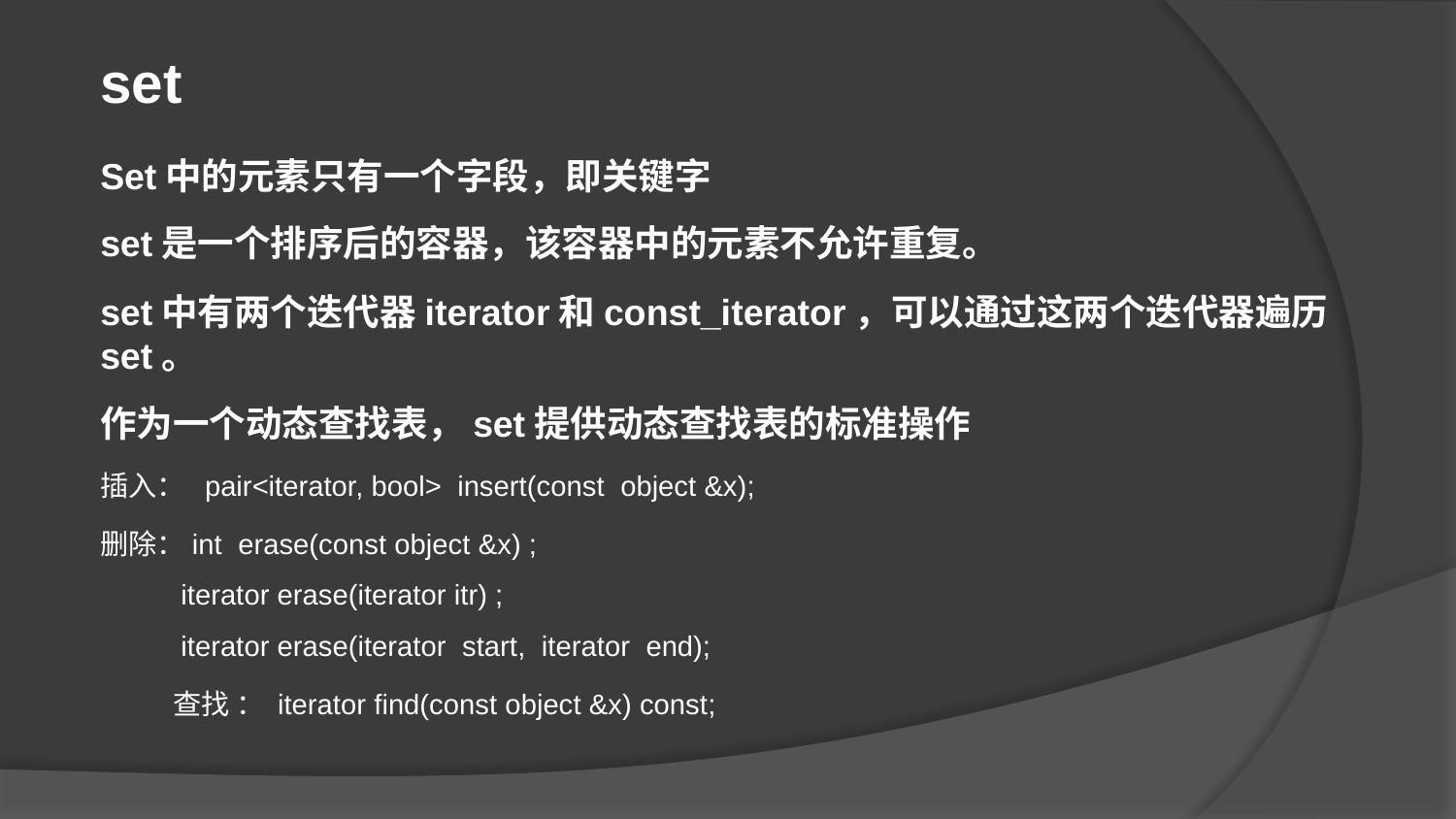

set
Set中的元素只有一个字段，即关键字
set是一个排序后的容器，该容器中的元素不允许重复。
set中有两个迭代器iterator和const_iterator，可以通过这两个迭代器遍历set。
作为一个动态查找表，set提供动态查找表的标准操作
插入：  pair<iterator, bool>  insert(const  object &x);
删除：int  erase(const object &x) ;
 iterator erase(iterator itr) ;
 iterator erase(iterator  start,  iterator  end);
查找 ： iterator find(const object &x) const;